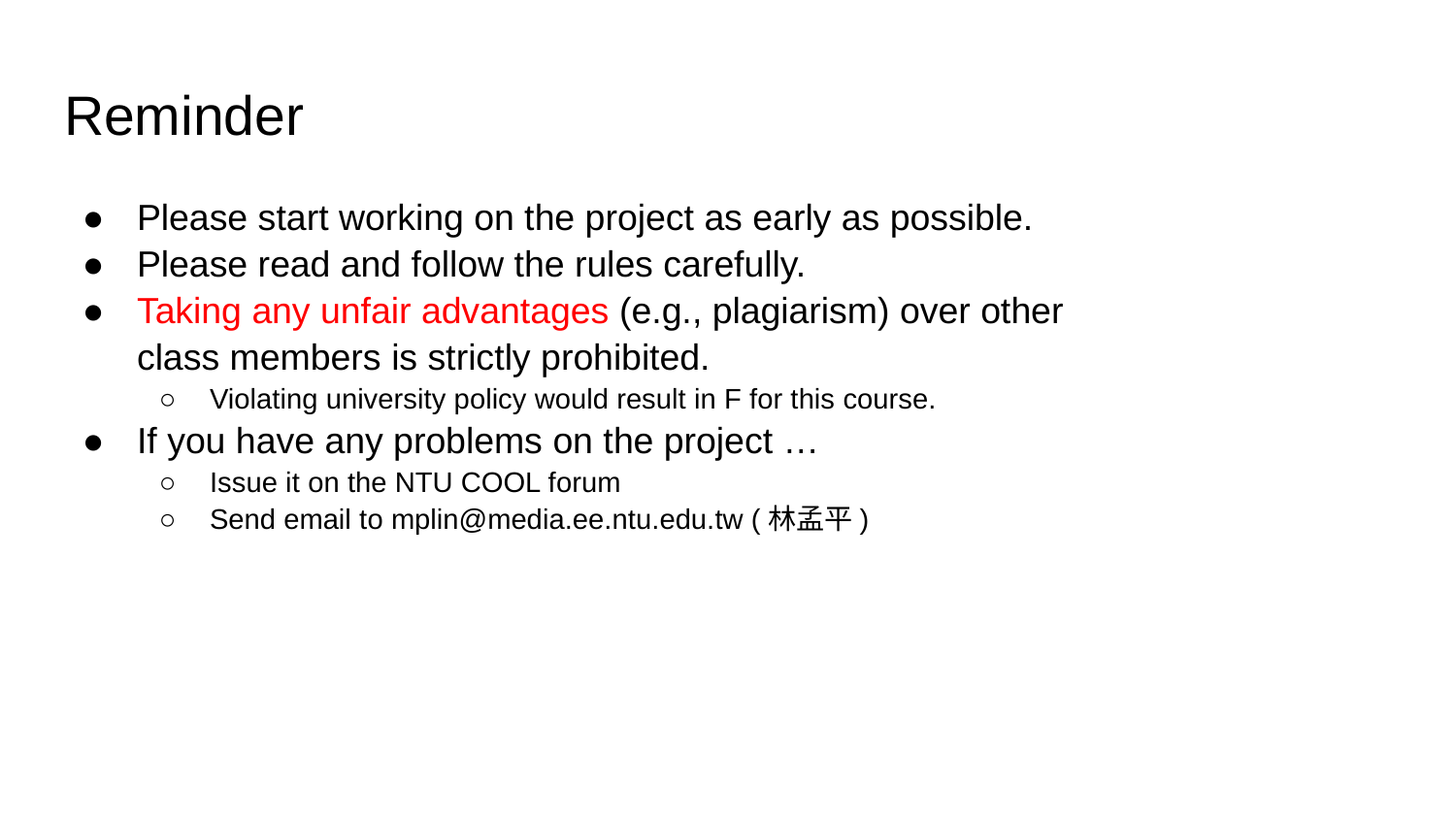

# Reminder

Please start working on the project as early as possible.
Please read and follow the rules carefully.
Taking any unfair advantages (e.g., plagiarism) over other class members is strictly prohibited.
Violating university policy would result in F for this course.
If you have any problems on the project …
Issue it on the NTU COOL forum
Send email to mplin@media.ee.ntu.edu.tw (林孟平)